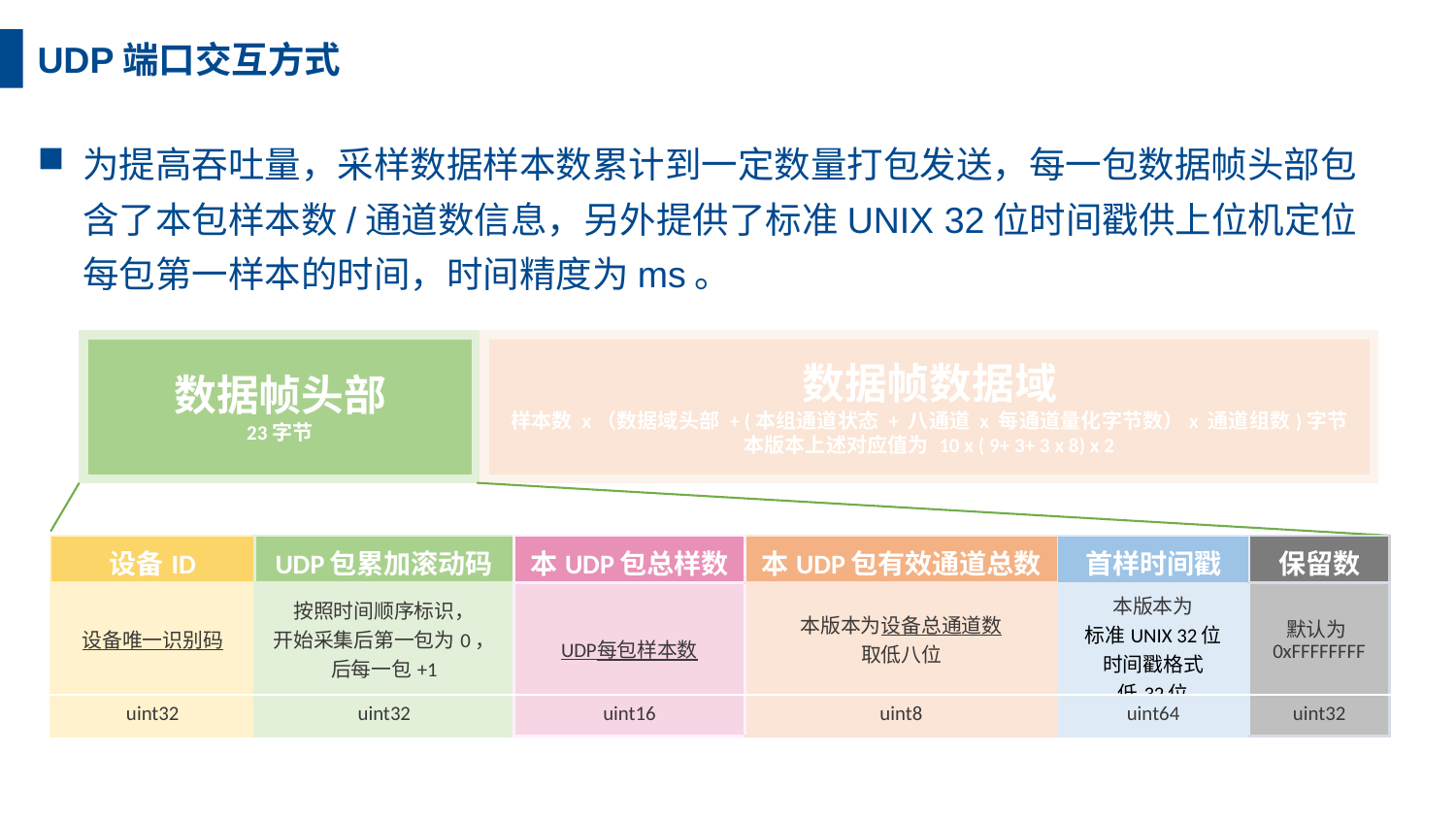

UDP端口交互方式
为提高吞吐量，采样数据样本数累计到一定数量打包发送，每一包数据帧头部包含了本包样本数/通道数信息，另外提供了标准UNIX 32位时间戳供上位机定位每包第一样本的时间，时间精度为ms。
数据帧数据域
样本数 x（数据域头部 + (本组通道状态 + 八通道 x 每通道量化字节数）x 通道组数)字节
本版本上述对应值为 10 x ( 9+ 3+ 3 x 8) x 2
数据帧头部
23字节
| 设备ID | UDP包累加滚动码 | 本UDP包总样数 | 本UDP包有效通道总数 | 首样时间戳 | 保留数 |
| --- | --- | --- | --- | --- | --- |
| 设备唯一识别码 | 按照时间顺序标识， 开始采集后第一包为0， 后每一包+1 | UDP每包样本数 | 本版本为设备总通道数 取低八位 | 本版本为 标准UNIX 32位 时间戳格式 低32位 | 默认为0xFFFFFFFF |
| uint32 | uint32 | uint16 | uint8 | uint64 | uint32 |